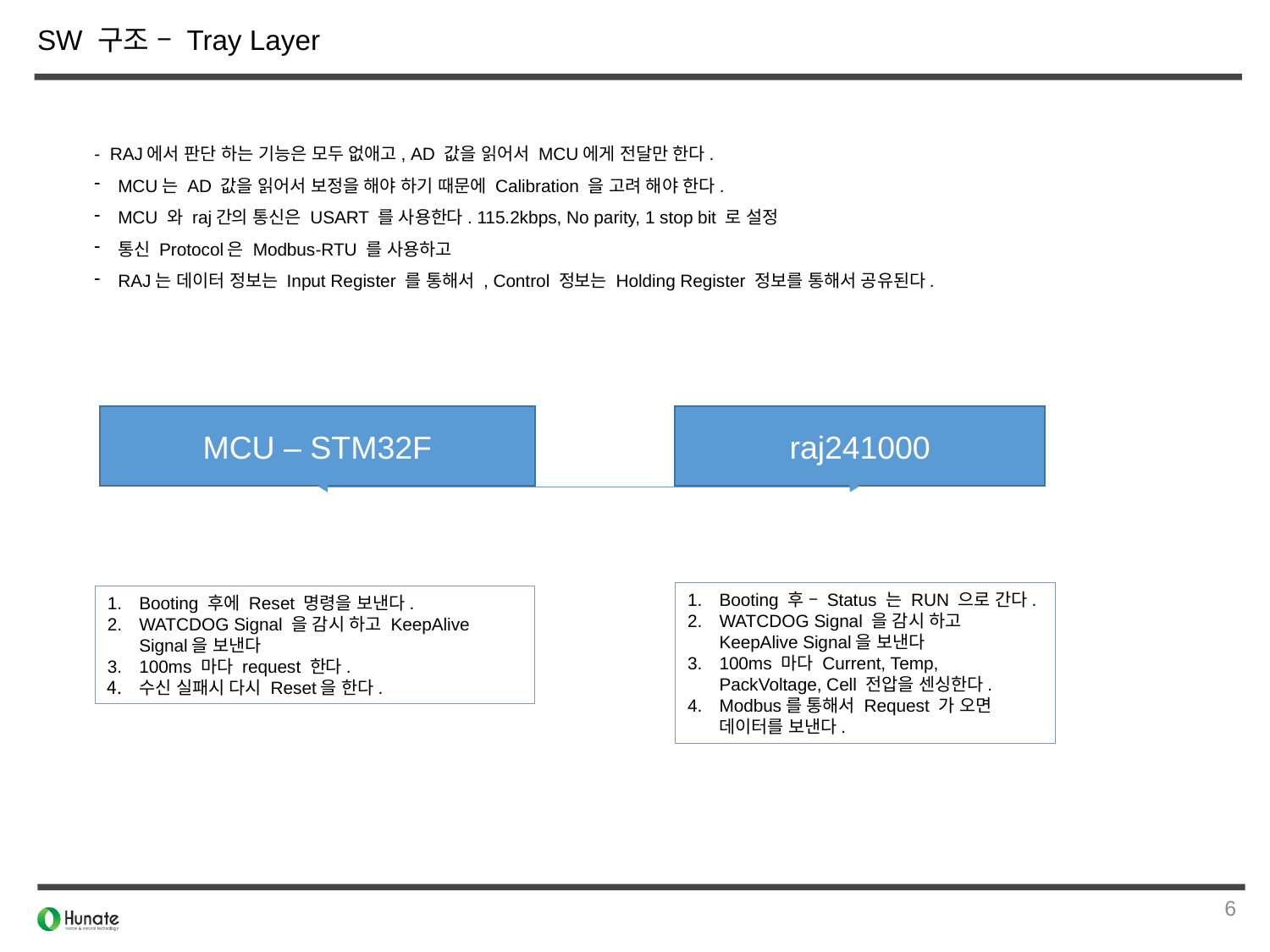

SW 구조 – Tray Layer
-  RAJ에서 판단 하는 기능은 모두 없애고, AD 값을 읽어서 MCU에게 전달만 한다.
MCU는 AD 값을 읽어서 보정을 해야 하기 때문에 Calibration 을 고려 해야 한다.
MCU 와 raj간의 통신은 USART 를 사용한다. 115.2kbps, No parity, 1 stop bit 로 설정
통신 Protocol은 Modbus-RTU 를 사용하고
RAJ는 데이터 정보는 Input Register 를 통해서 , Control 정보는 Holding Register 정보를 통해서 공유된다.
MCU – STM32F
raj241000
Booting 후 – Status 는 RUN 으로 간다.
WATCDOG Signal 을 감시 하고 KeepAlive Signal을 보낸다
100ms 마다 Current, Temp, PackVoltage, Cell 전압을 센싱한다.
Modbus를 통해서 Request 가 오면 데이터를 보낸다.
Booting 후에 Reset 명령을 보낸다.
WATCDOG Signal 을 감시 하고 KeepAlive Signal을 보낸다
100ms 마다 request 한다.
수신 실패시 다시 Reset을 한다.
6